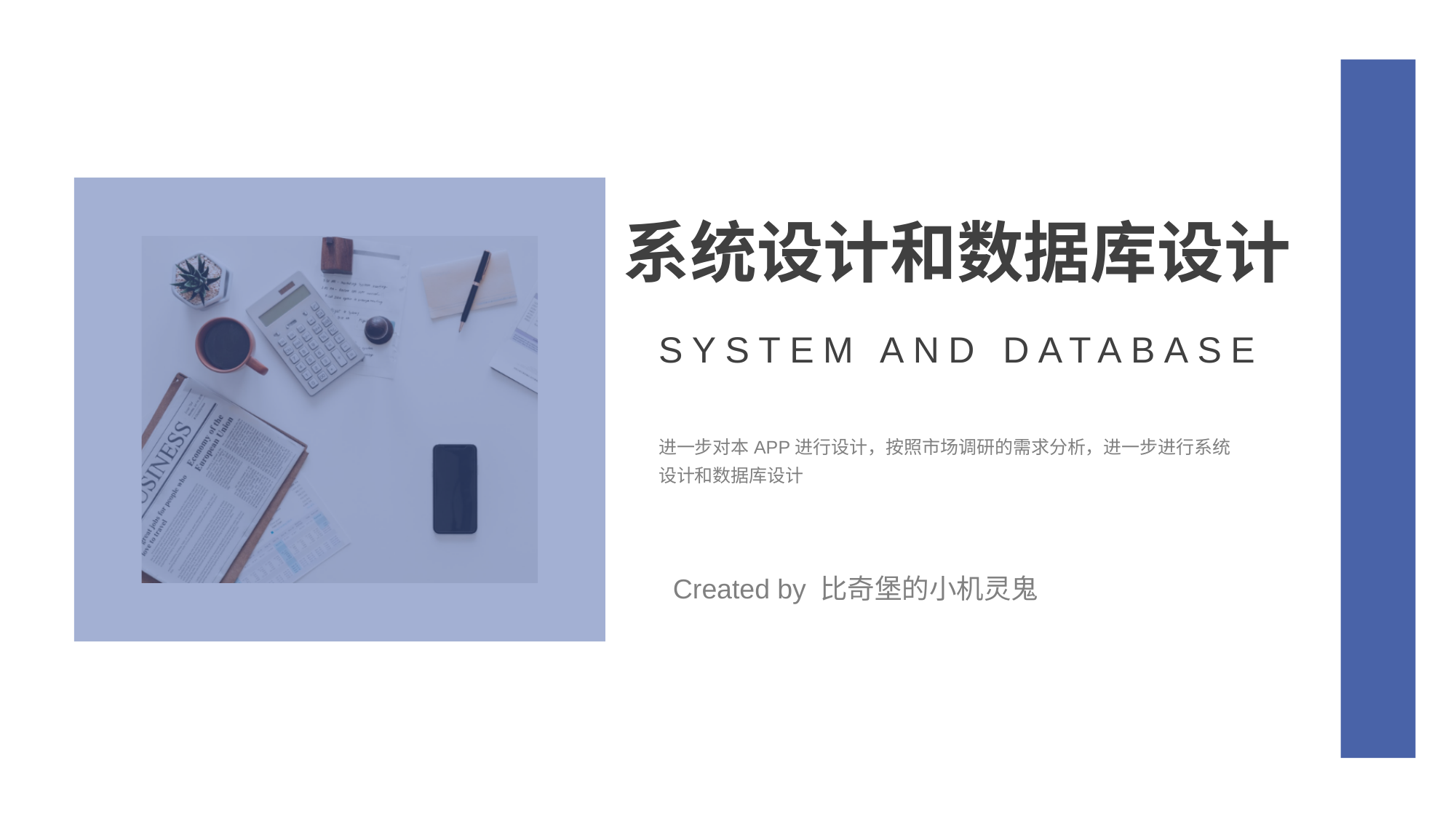

系统设计和数据库设计

System and database
进一步对本APP进行设计，按照市场调研的需求分析，进一步进行系统设计和数据库设计
Created by 比奇堡的小机灵鬼